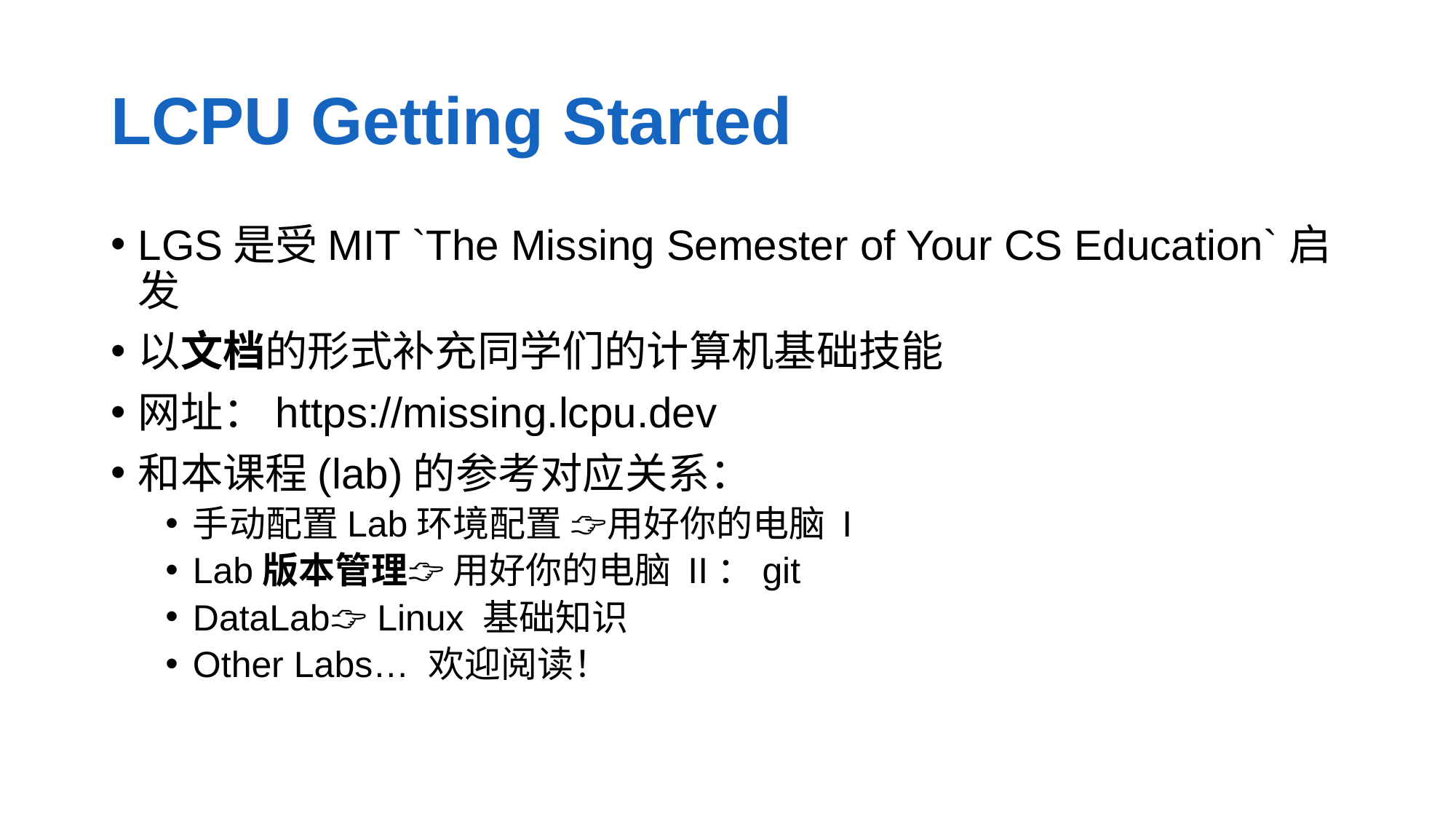

# LCPU Getting Started
LGS是受MIT `The Missing Semester of Your CS Education`启发
以文档的形式补充同学们的计算机基础技能
网址：https://missing.lcpu.dev
和本课程(lab)的参考对应关系：
手动配置Lab环境配置 👉用好你的电脑 I
Lab版本管理👉 用好你的电脑 II：git
DataLab👉 Linux 基础知识
Other Labs… 欢迎阅读！